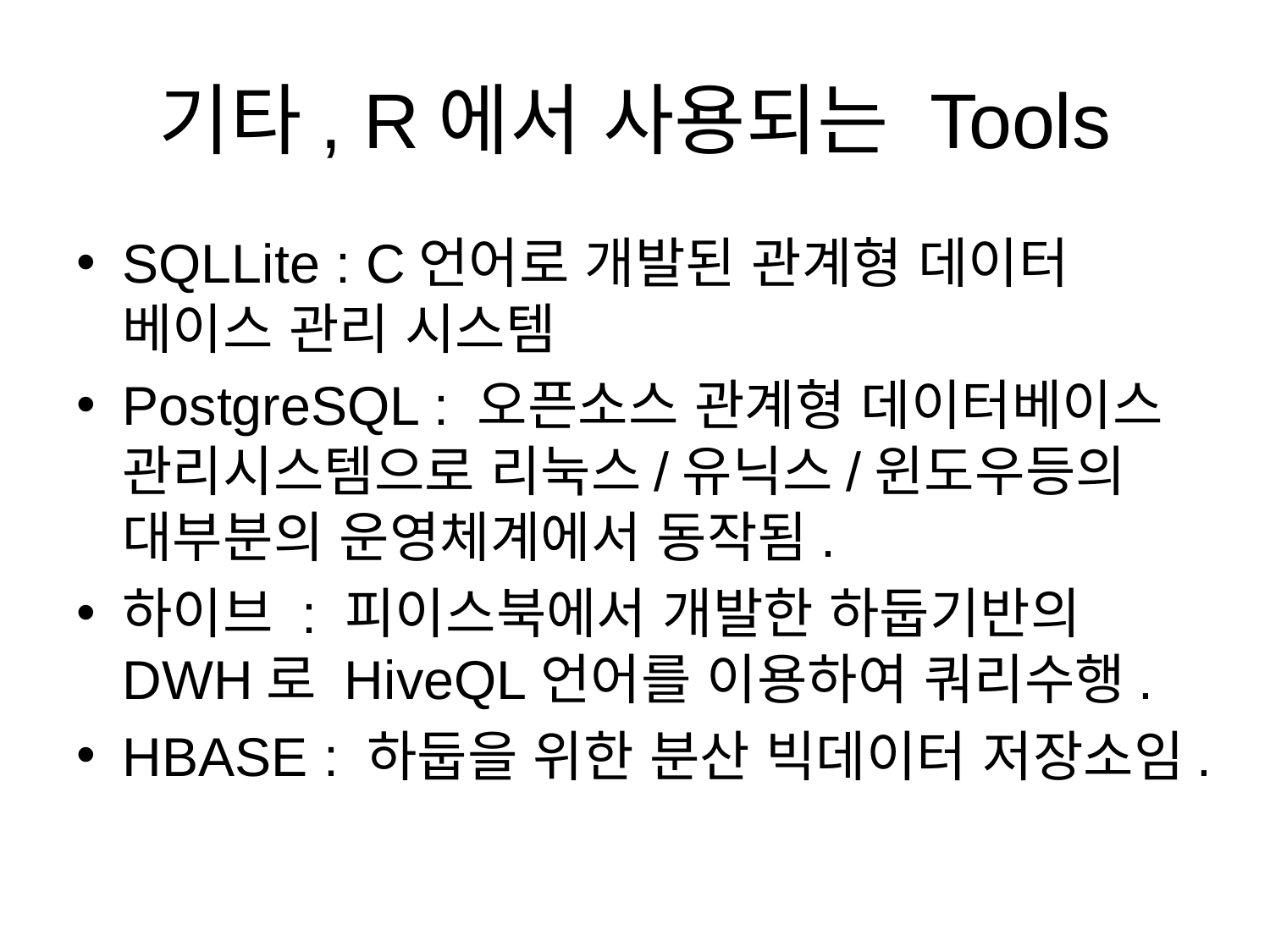

# 기타, R에서 사용되는 Tools
SQLLite : C언어로 개발된 관계형 데이터 베이스 관리 시스템
PostgreSQL : 오픈소스 관계형 데이터베이스 관리시스템으로 리눅스/유닉스/윈도우등의 대부분의 운영체계에서 동작됨.
하이브 : 피이스북에서 개발한 하둡기반의 DWH로 HiveQL언어를 이용하여 쿼리수행.
HBASE : 하둡을 위한 분산 빅데이터 저장소임.